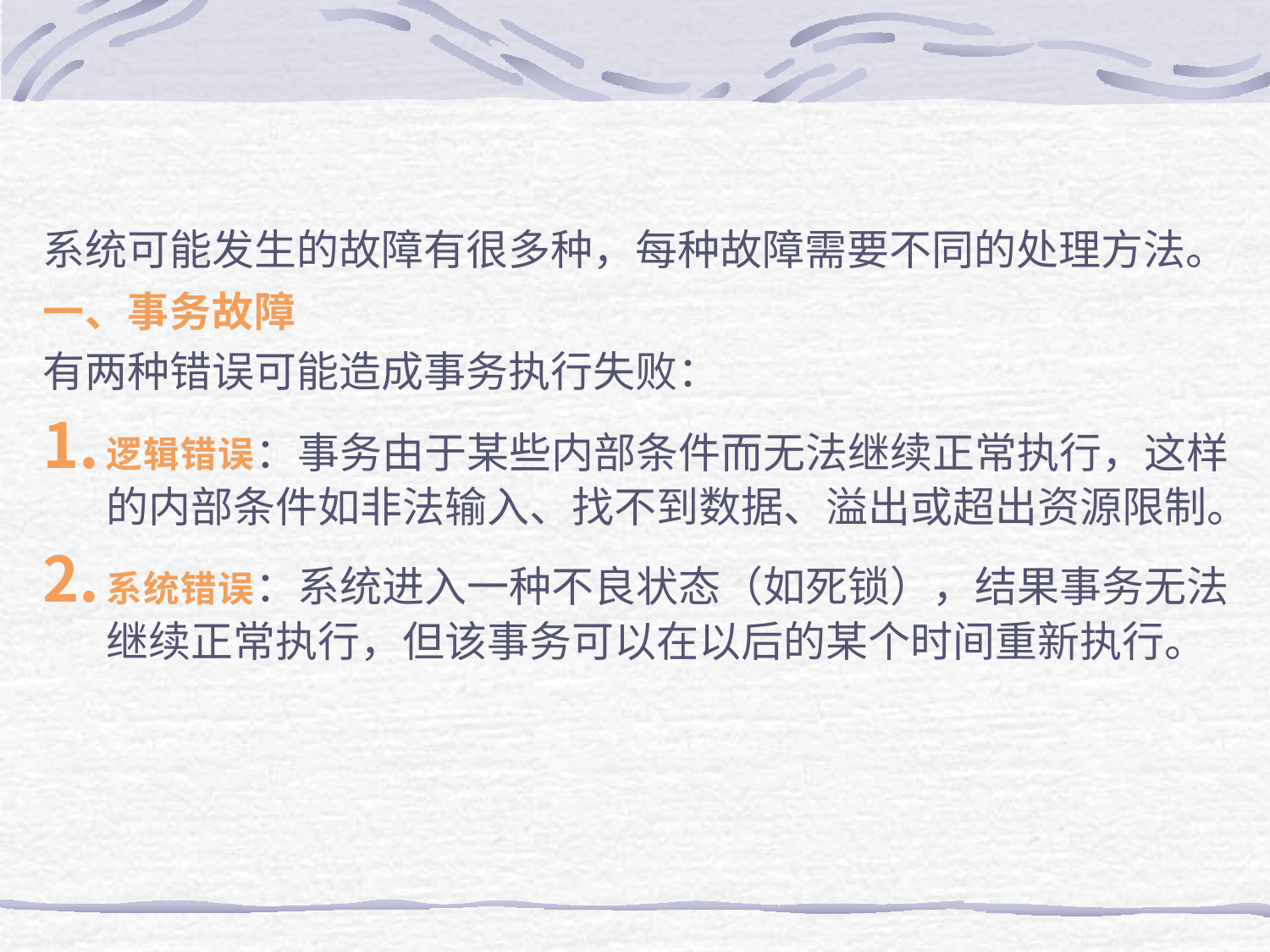

系统可能发生的故障有很多种，每种故障需要不同的处理方法。
一、事务故障
有两种错误可能造成事务执行失败：
逻辑错误：事务由于某些内部条件而无法继续正常执行，这样 的内部条件如非法输入、找不到数据、溢出或超出资源限制。
系统错误：系统进入一种不良状态（如死锁），结果事务无法 继续正常执行，但该事务可以在以后的某个时间重新执行。